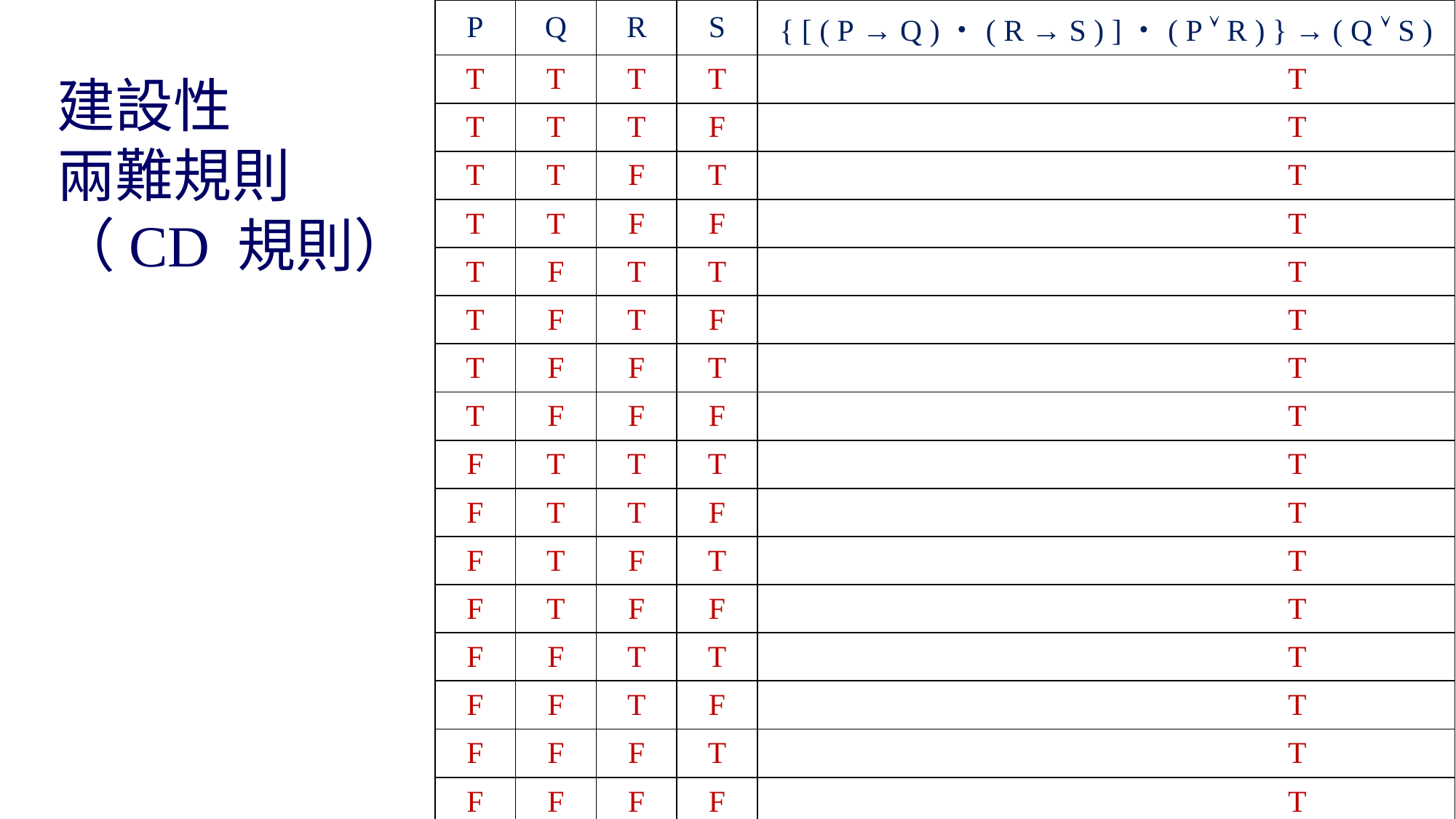

| P | Q | R | S | { [ ( P → Q )・( R → S ) ]・( P ∨ R ) } → ( Q ∨ S ) |
| --- | --- | --- | --- | --- |
| T | T | T | T | T |
| T | T | T | F | T |
| T | T | F | T | T |
| T | T | F | F | T |
| T | F | T | T | T |
| T | F | T | F | T |
| T | F | F | T | T |
| T | F | F | F | T |
| F | T | T | T | T |
| F | T | T | F | T |
| F | T | F | T | T |
| F | T | F | F | T |
| F | F | T | T | T |
| F | F | T | F | T |
| F | F | F | T | T |
| F | F | F | F | T |
# 建設性 兩難規則 （CD 規則）